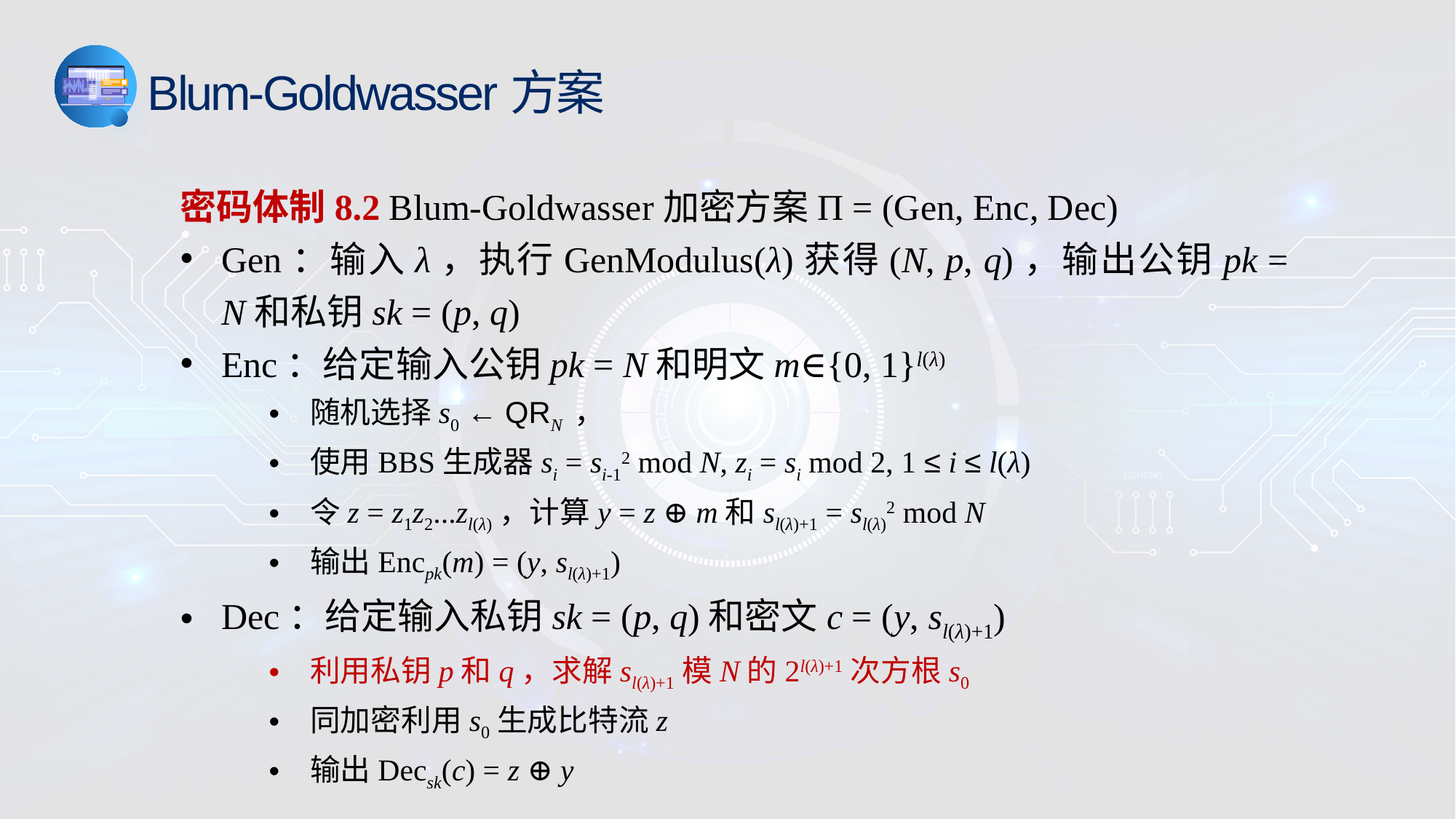

Blum-Goldwasser方案

密码体制8.2 Blum-Goldwasser加密方案Π = (Gen, Enc, Dec)
Gen：输入λ，执行GenModulus(λ)获得(N, p, q)，输出公钥pk = N和私钥sk = (p, q)
Enc：给定输入公钥pk = N和明文m∈{0, 1}l(λ)
随机选择s0 ← QRN ，
使用BBS生成器si = si-12 mod N, zi = si mod 2, 1 ≤ i ≤ l(λ)
令z = z1z2...zl(λ)，计算y = z ⊕ m和sl(λ)+1 = sl(λ)2 mod N
输出Encpk(m) = (y, sl(λ)+1)
Dec：给定输入私钥sk = (p, q)和密文c = (y, sl(λ)+1)
利用私钥p和q，求解sl(λ)+1模N的2l(λ)+1次方根s0
同加密利用s0生成比特流z
输出Decsk(c) = z ⊕ y